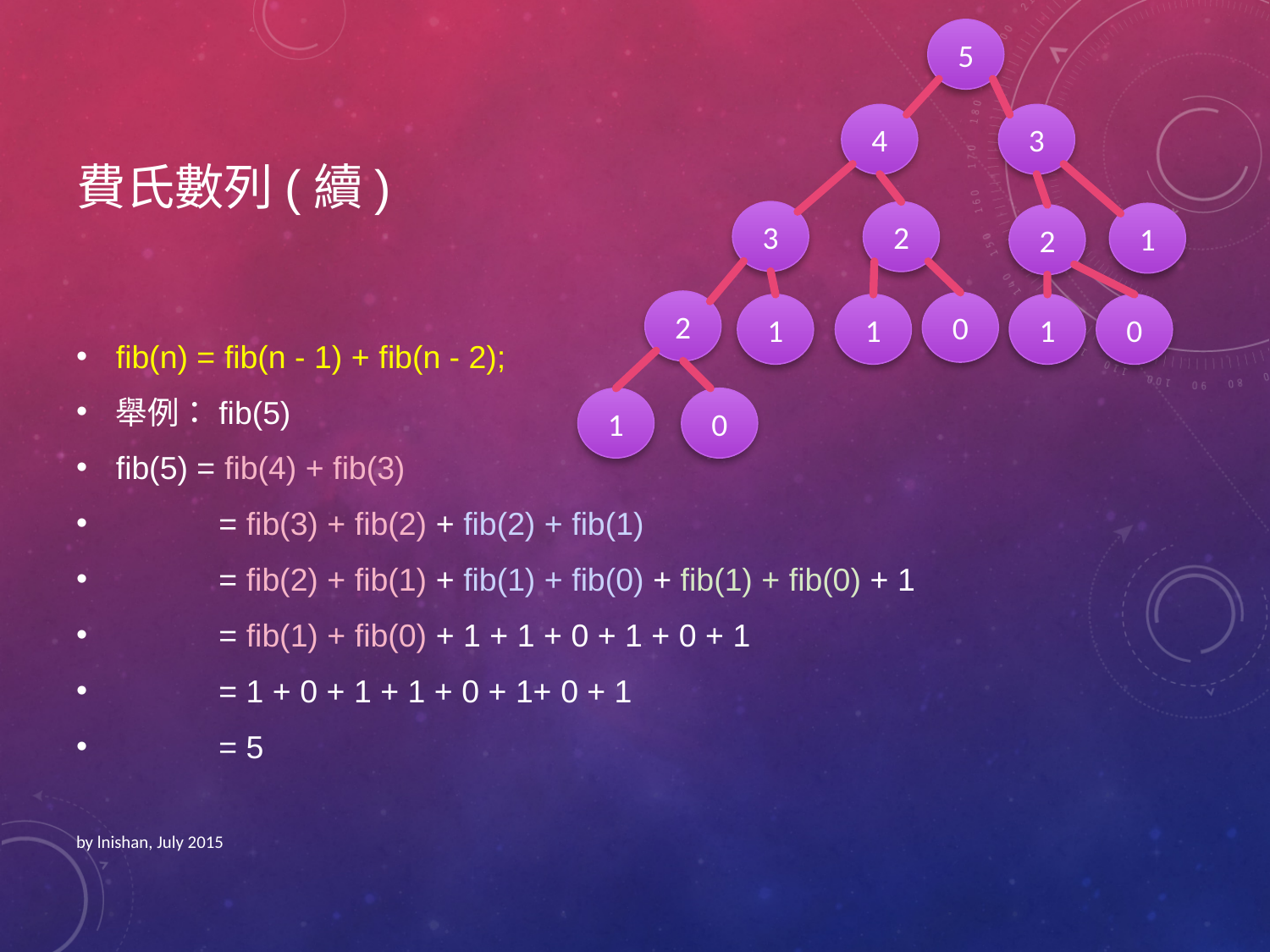

5
# 費氏數列(續)
4
3
3
2
1
2
2
0
1
1
1
0
fib(n) = fib(n - 1) + fib(n - 2);
舉例：fib(5)
fib(5) = fib(4) + fib(3)
　　　= fib(3) + fib(2) + fib(2) + fib(1)
　　　= fib(2) + fib(1) + fib(1) + fib(0) + fib(1) + fib(0) + 1
　　　= fib(1) + fib(0) + 1 + 1 + 0 + 1 + 0 + 1
　　　= 1 + 0 + 1 + 1 + 0 + 1+ 0 + 1
　　　= 5
1
0
by lnishan, July 2015